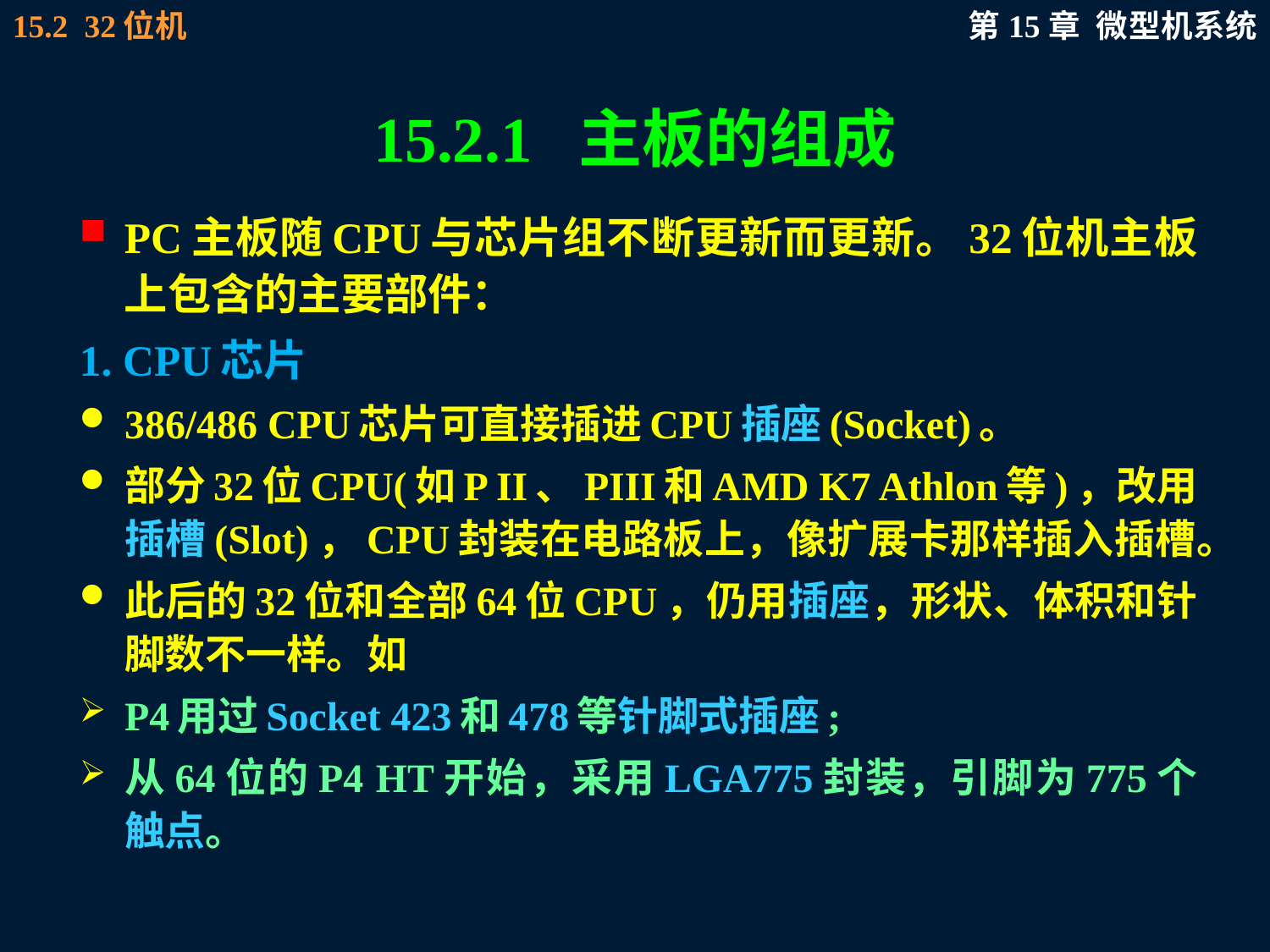

# 15.2.1  主板的组成
PC主板随CPU与芯片组不断更新而更新。32位机主板上包含的主要部件：
1. CPU芯片
386/486 CPU芯片可直接插进CPU插座(Socket)。
部分32位CPU(如P II、PIII和AMD K7 Athlon等)，改用插槽(Slot)，CPU封装在电路板上，像扩展卡那样插入插槽。
此后的32位和全部64位CPU，仍用插座，形状、体积和针脚数不一样。如
P4用过Socket 423和478等针脚式插座;
从64位的P4 HT开始，采用LGA775封装，引脚为775个触点。